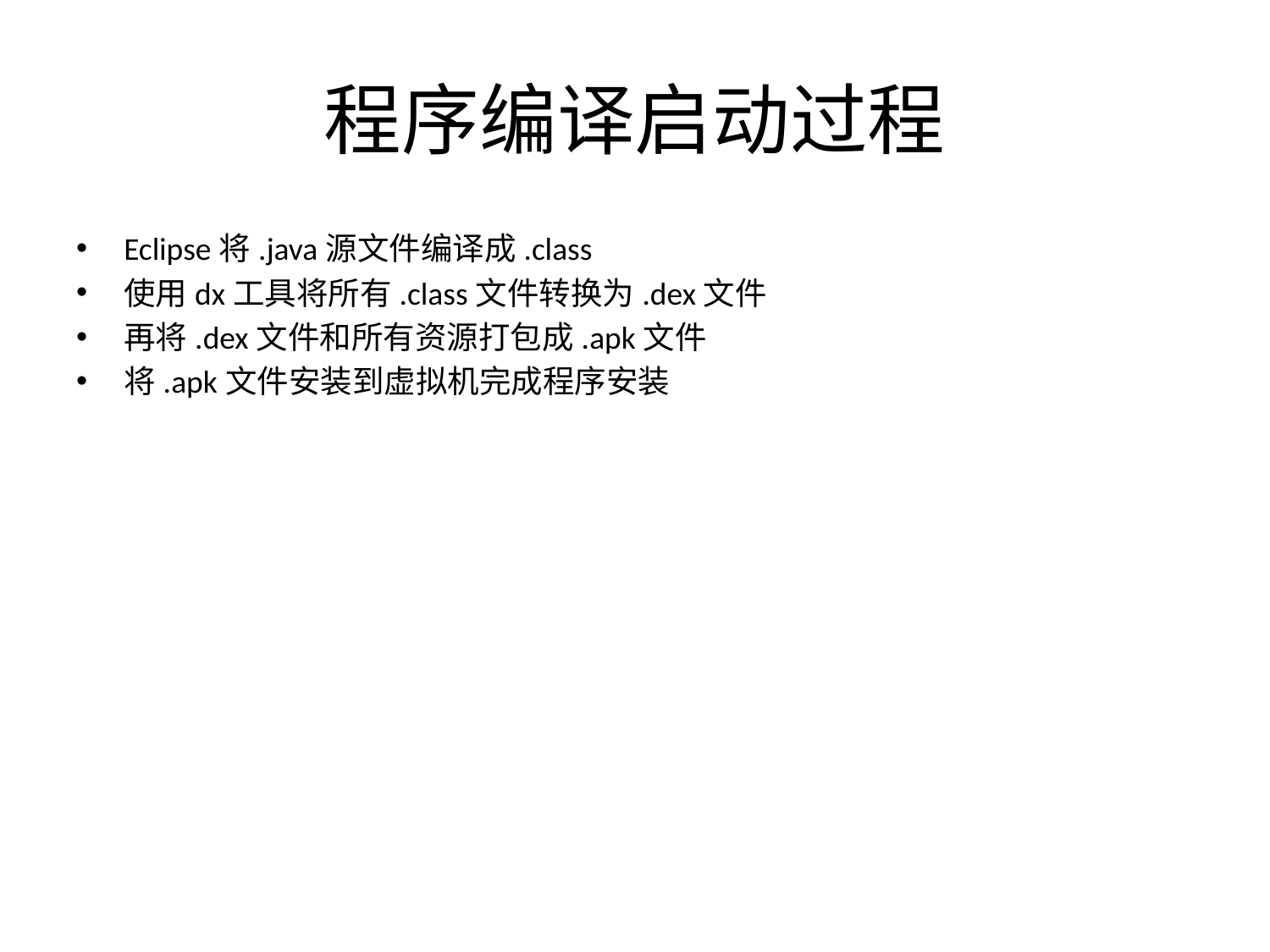

# 程序编译启动过程
Eclipse将.java源文件编译成.class
使用dx工具将所有.class文件转换为.dex文件
再将.dex文件和所有资源打包成.apk文件
将.apk文件安装到虚拟机完成程序安装